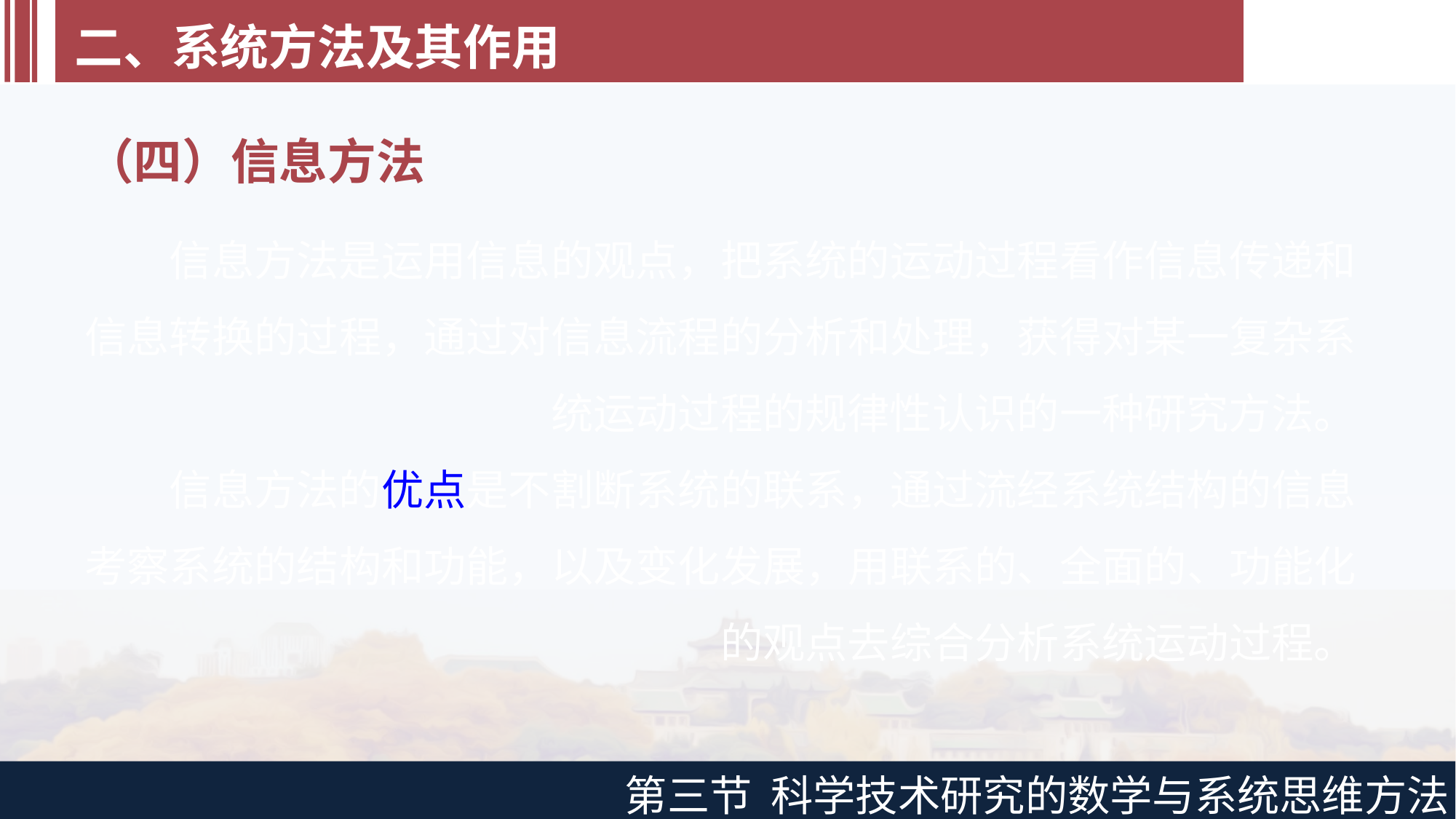

二、系统方法及其作用
（四）信息方法
信息方法是运用信息的观点，把系统的运动过程看作信息传递和信息转换的过程，通过对信息流程的分析和处理，获得对某一复杂系统运动过程的规律性认识的一种研究方法。
信息方法的优点是不割断系统的联系，通过流经系统结构的信息考察系统的结构和功能，以及变化发展，用联系的、全面的、功能化的观点去综合分析系统运动过程。

第三节  科学技术研究的数学与系统思维方法